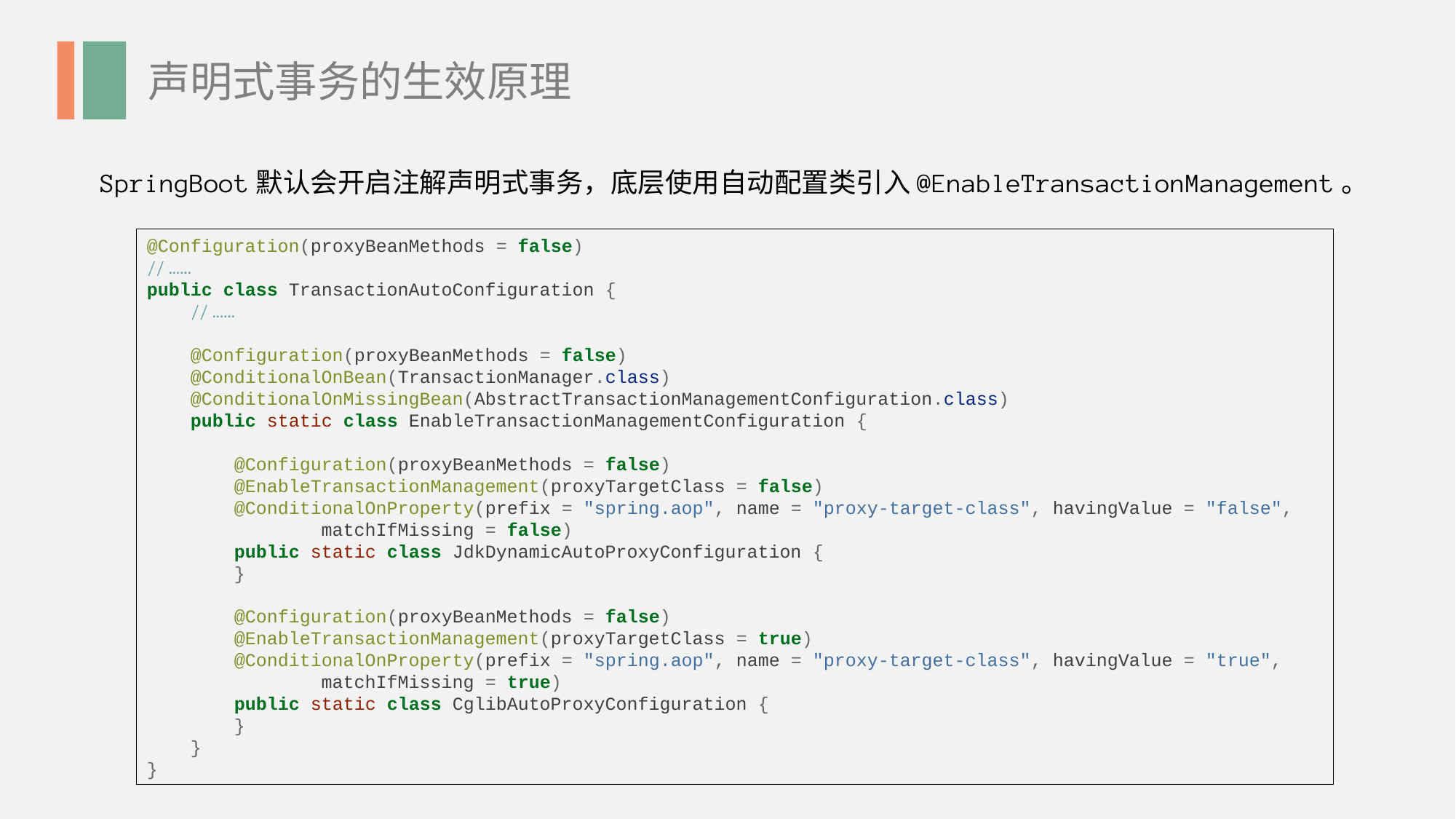

声明式事务的生效原理
SpringBoot默认会开启注解声明式事务，底层使用自动配置类引入@EnableTransactionManagement。
@Configuration(proxyBeanMethods = false)
// ......
public class TransactionAutoConfiguration {
    // ......
    @Configuration(proxyBeanMethods = false)
    @ConditionalOnBean(TransactionManager.class)
    @ConditionalOnMissingBean(AbstractTransactionManagementConfiguration.class)
    public static class EnableTransactionManagementConfiguration {
        @Configuration(proxyBeanMethods = false)
        @EnableTransactionManagement(proxyTargetClass = false)
        @ConditionalOnProperty(prefix = "spring.aop", name = "proxy-target-class", havingValue = "false",
                matchIfMissing = false)
        public static class JdkDynamicAutoProxyConfiguration {
        }
        @Configuration(proxyBeanMethods = false)
        @EnableTransactionManagement(proxyTargetClass = true)
        @ConditionalOnProperty(prefix = "spring.aop", name = "proxy-target-class", havingValue = "true",
                matchIfMissing = true)
        public static class CglibAutoProxyConfiguration {
        }
    }
}